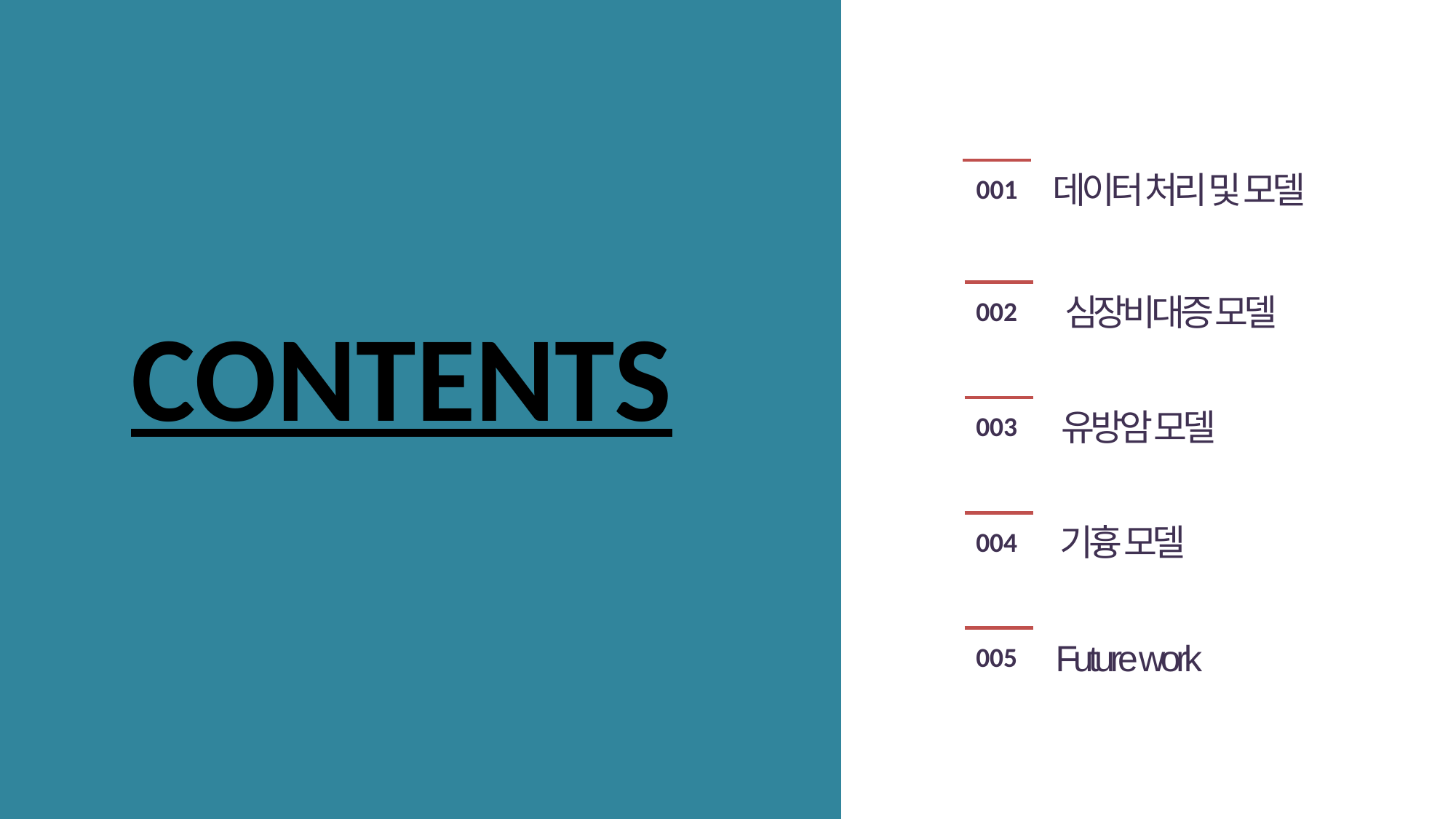

데이터 처리 및 모델
001
심장비대증 모델
002
CONTENTS
유방암 모델
003
기흉 모델
004
Future work
005